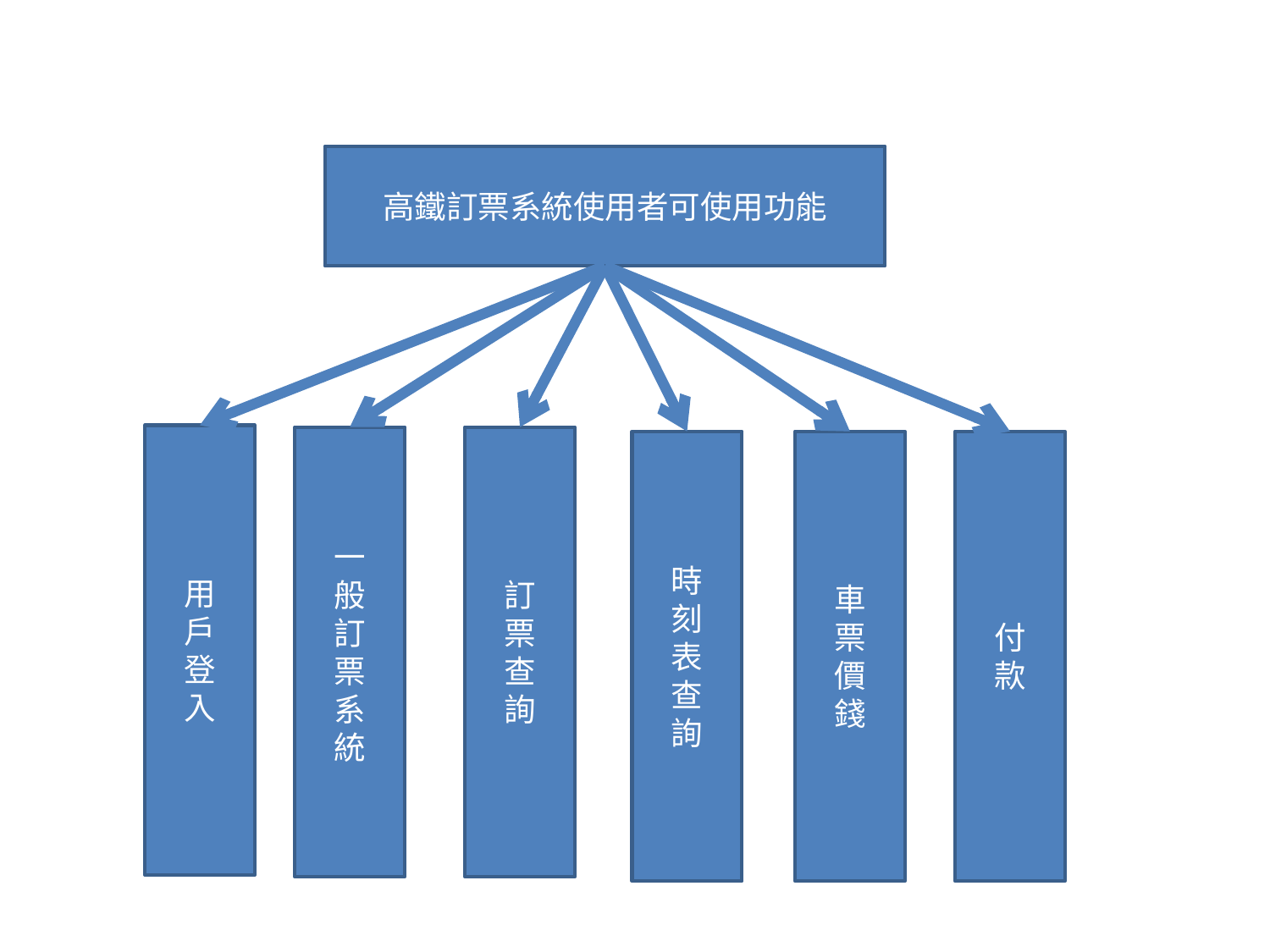

高鐵訂票系統使用者可使用功能
用
戶
登
入
一
般
訂
票
系
統
訂
票
查
詢
時
刻
表
查
詢
車
票
價
錢
付
款